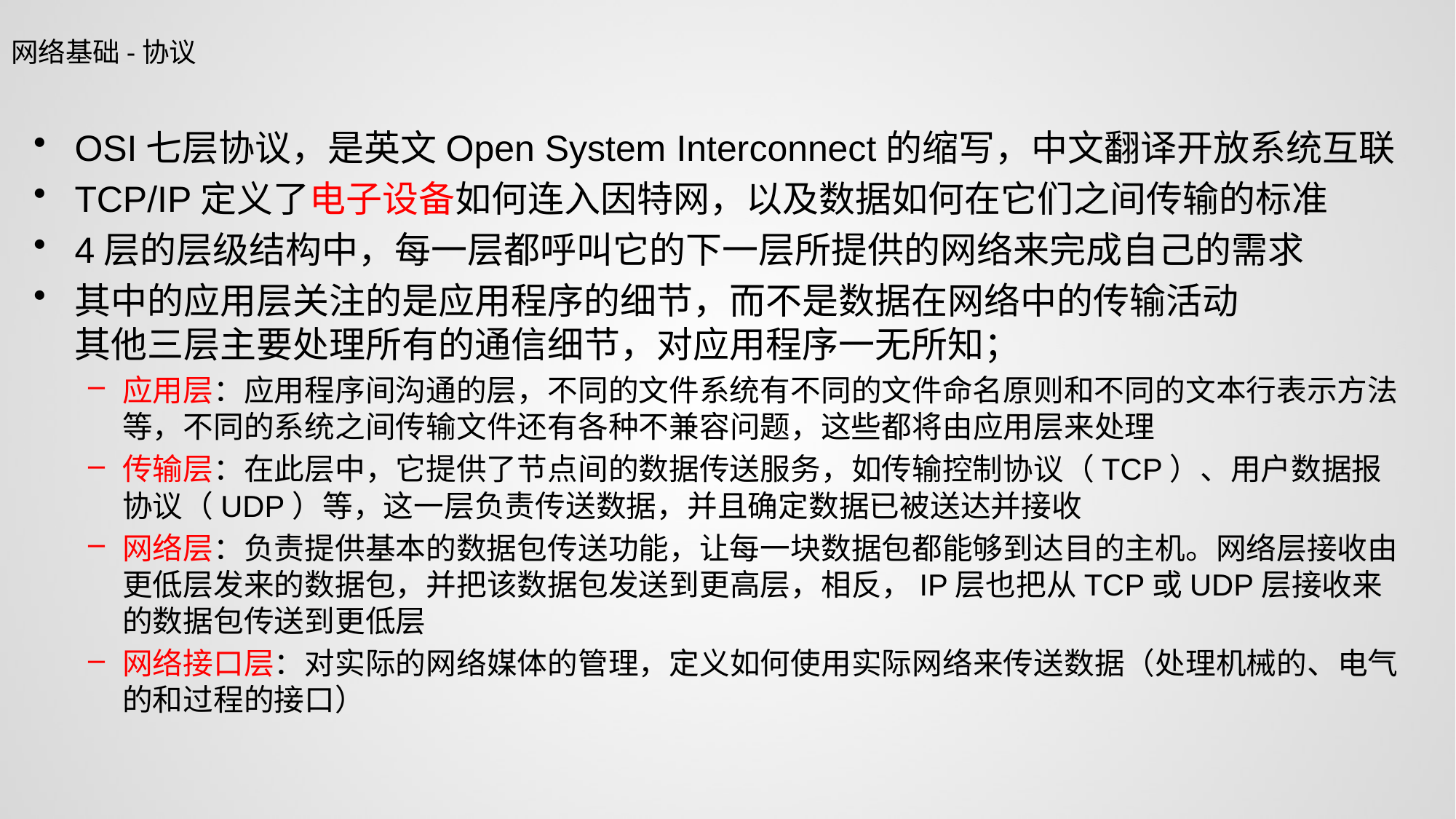

网络基础-协议
OSI七层协议，是英文Open System Interconnect的缩写，中文翻译开放系统互联
TCP/IP定义了电子设备如何连入因特网，以及数据如何在它们之间传输的标准
4层的层级结构中，每一层都呼叫它的下一层所提供的网络来完成自己的需求
其中的应用层关注的是应用程序的细节，而不是数据在网络中的传输活动
其他三层主要处理所有的通信细节，对应用程序一无所知；
应用层：应用程序间沟通的层，不同的文件系统有不同的文件命名原则和不同的文本行表示方法等，不同的系统之间传输文件还有各种不兼容问题，这些都将由应用层来处理
传输层：在此层中，它提供了节点间的数据传送服务，如传输控制协议（TCP）、用户数据报协议（UDP）等，这一层负责传送数据，并且确定数据已被送达并接收
网络层：负责提供基本的数据包传送功能，让每一块数据包都能够到达目的主机。网络层接收由更低层发来的数据包，并把该数据包发送到更高层，相反，IP层也把从TCP或UDP层接收来的数据包传送到更低层
网络接口层：对实际的网络媒体的管理，定义如何使用实际网络来传送数据（处理机械的、电气的和过程的接口）